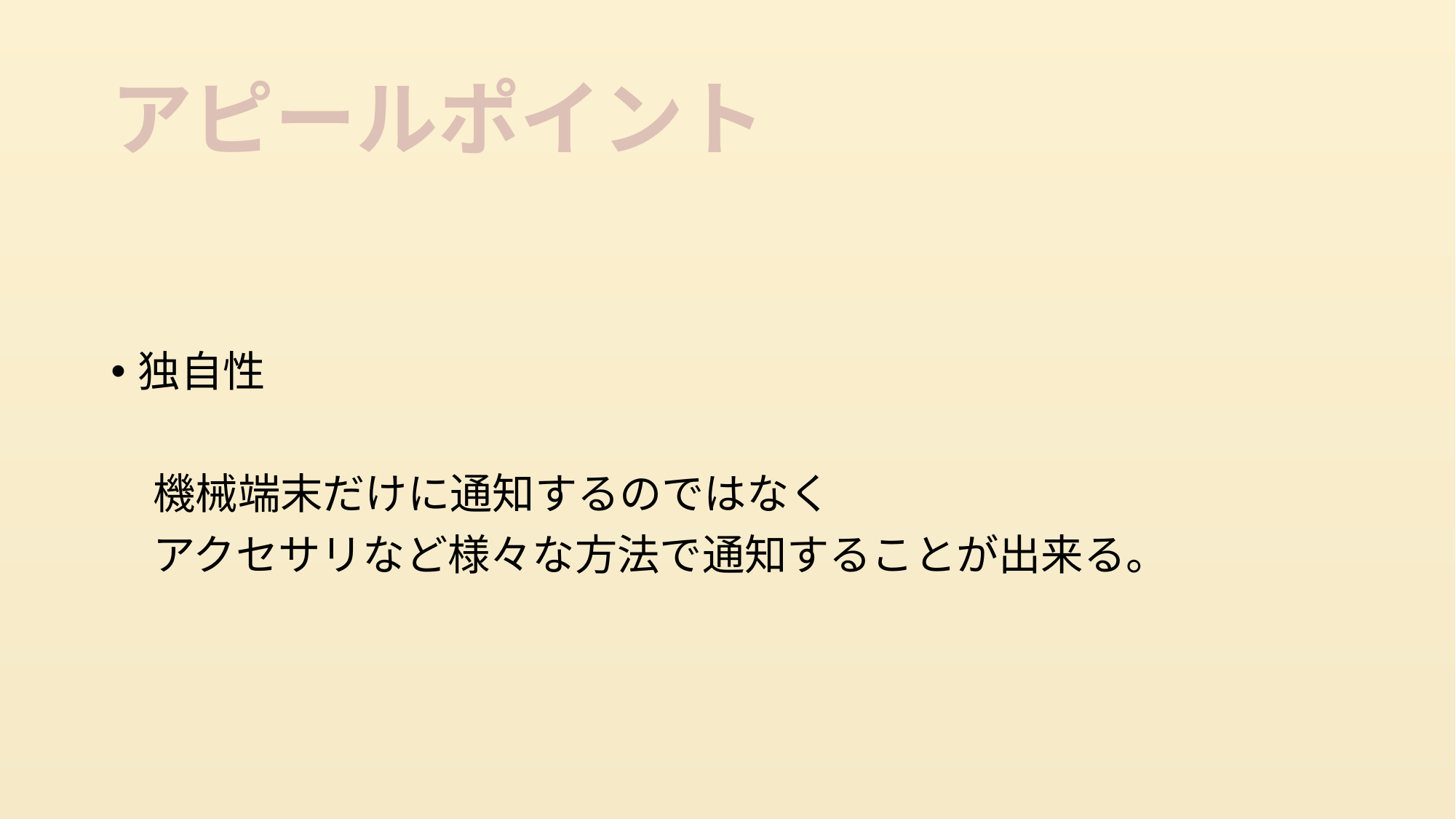

# アピールポイント

独自性

　機械端末だけに通知するのではなく
　アクセサリなど様々な方法で通知することが出来る。